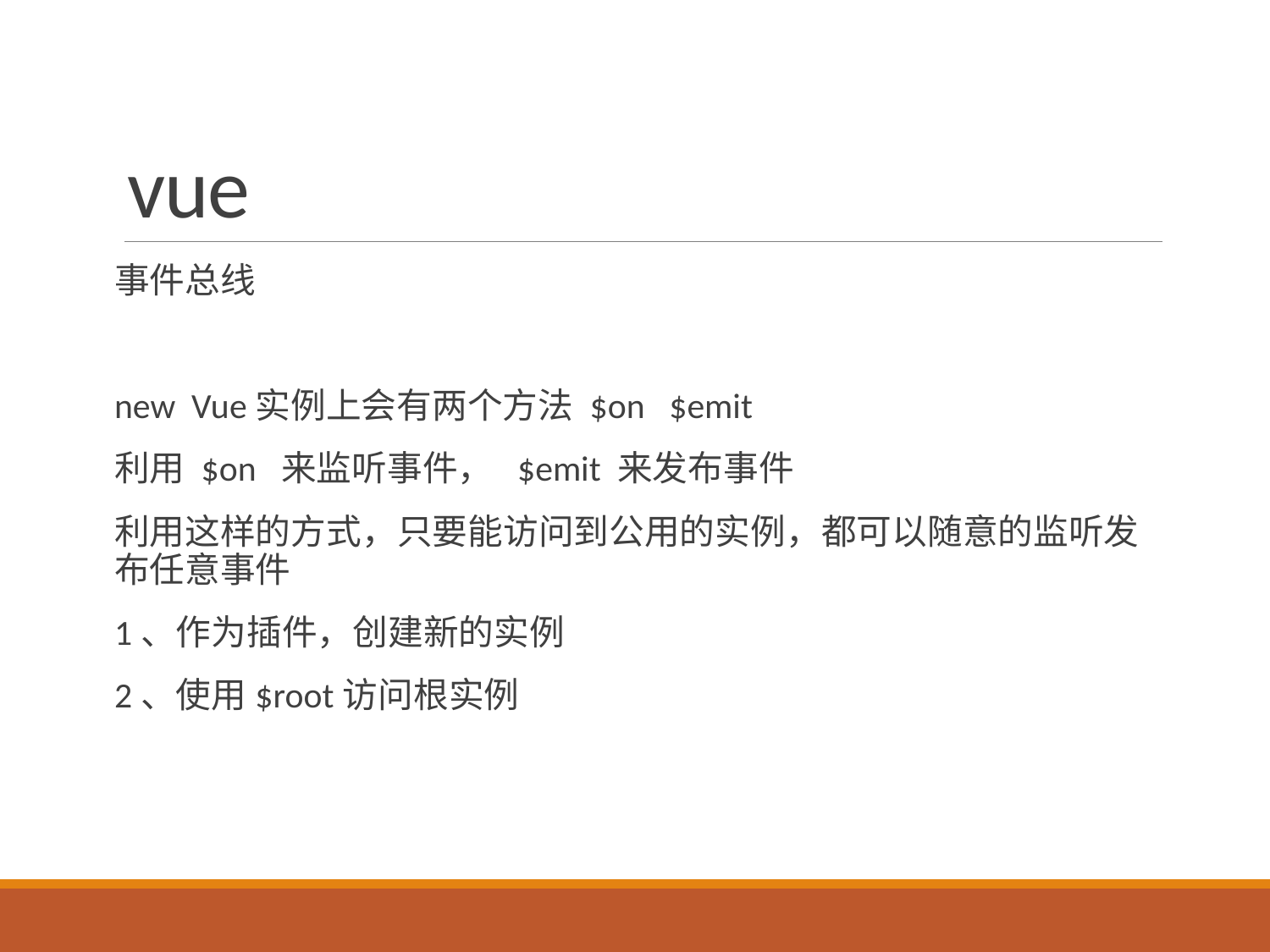

# vue
事件总线

new  Vue实例上会有两个方法 $on   $emit
利用 $on  来监听事件，  $emit 来发布事件
利用这样的方式，只要能访问到公用的实例，都可以随意的监听发布任意事件
1、作为插件，创建新的实例
2、使用$root访问根实例